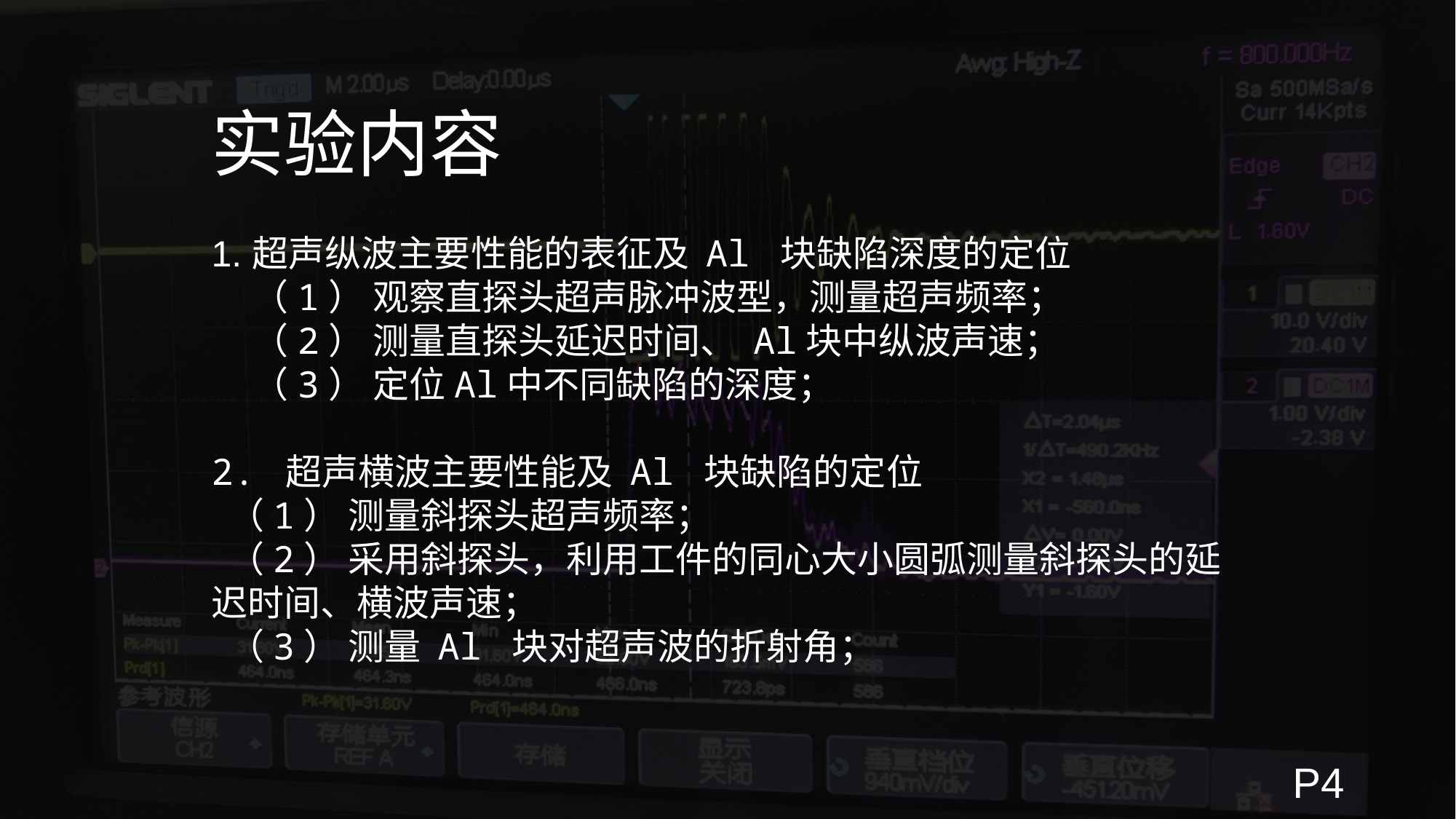

实验内容
超声纵波主要性能的表征及 Al 块缺陷深度的定位
（1） 观察直探头超声脉冲波型，测量超声频率；
（2） 测量直探头延迟时间、 Al块中纵波声速；
（3） 定位Al中不同缺陷的深度；
2. 超声横波主要性能及 Al 块缺陷的定位
  （1） 测量斜探头超声频率；
  （2） 采用斜探头，利用工件的同心大小圆弧测量斜探头的延迟时间、横波声速；
  （3） 测量 Al 块对超声波的折射角；
P4